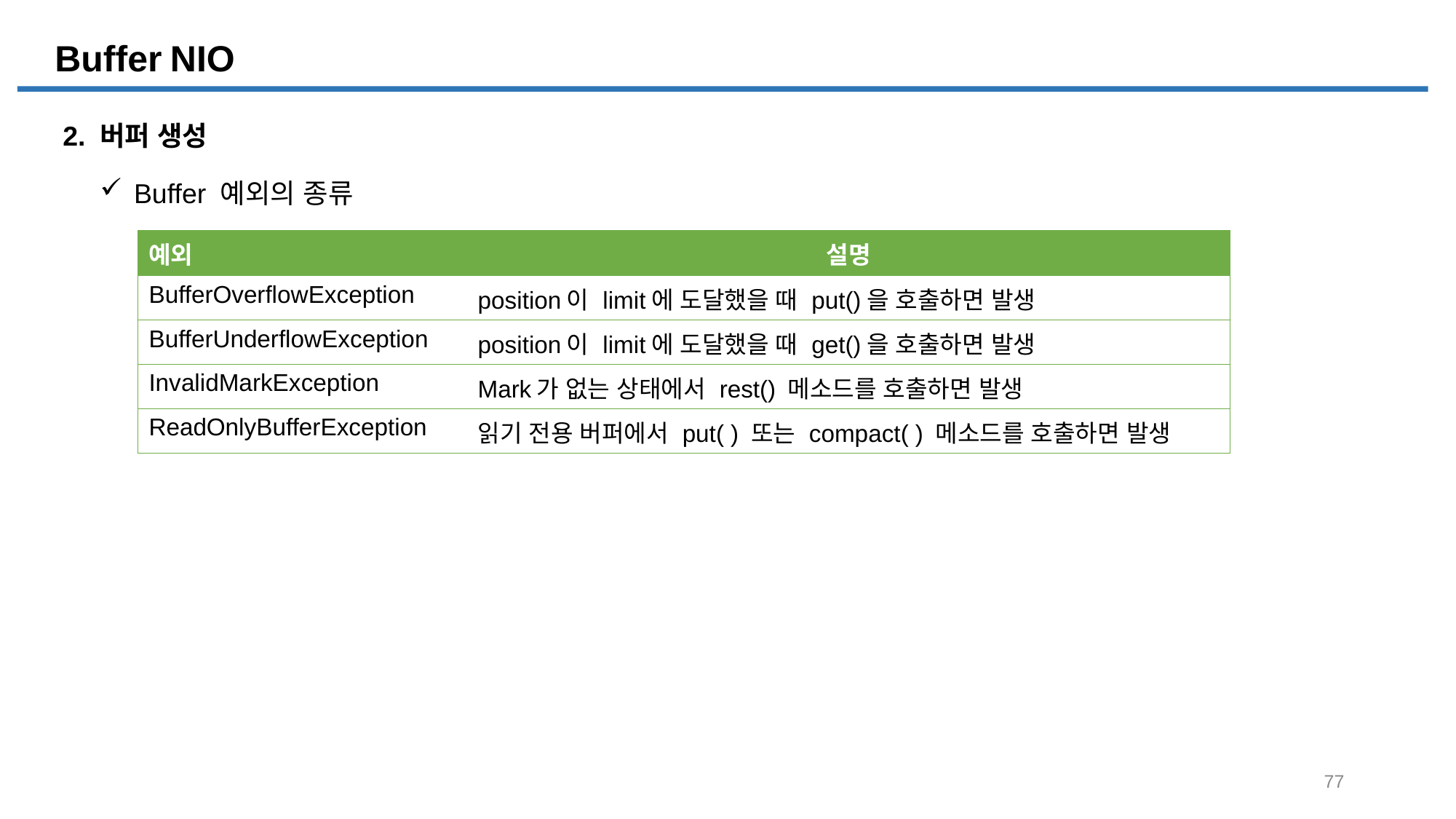

NIO

Buffer
2. 버퍼 생성
Buffer 예외의 종류
| 예외 | 설명 |
| --- | --- |
| BufferOverflowException | position이 limit에 도달했을 때 put()을 호출하면 발생 |
| BufferUnderflowException | position이 limit에 도달했을 때 get()을 호출하면 발생 |
| InvalidMarkException | Mark가 없는 상태에서 rest() 메소드를 호출하면 발생 |
| ReadOnlyBufferException | 읽기 전용 버퍼에서 put( ) 또는 compact( ) 메소드를 호출하면 발생 |
77